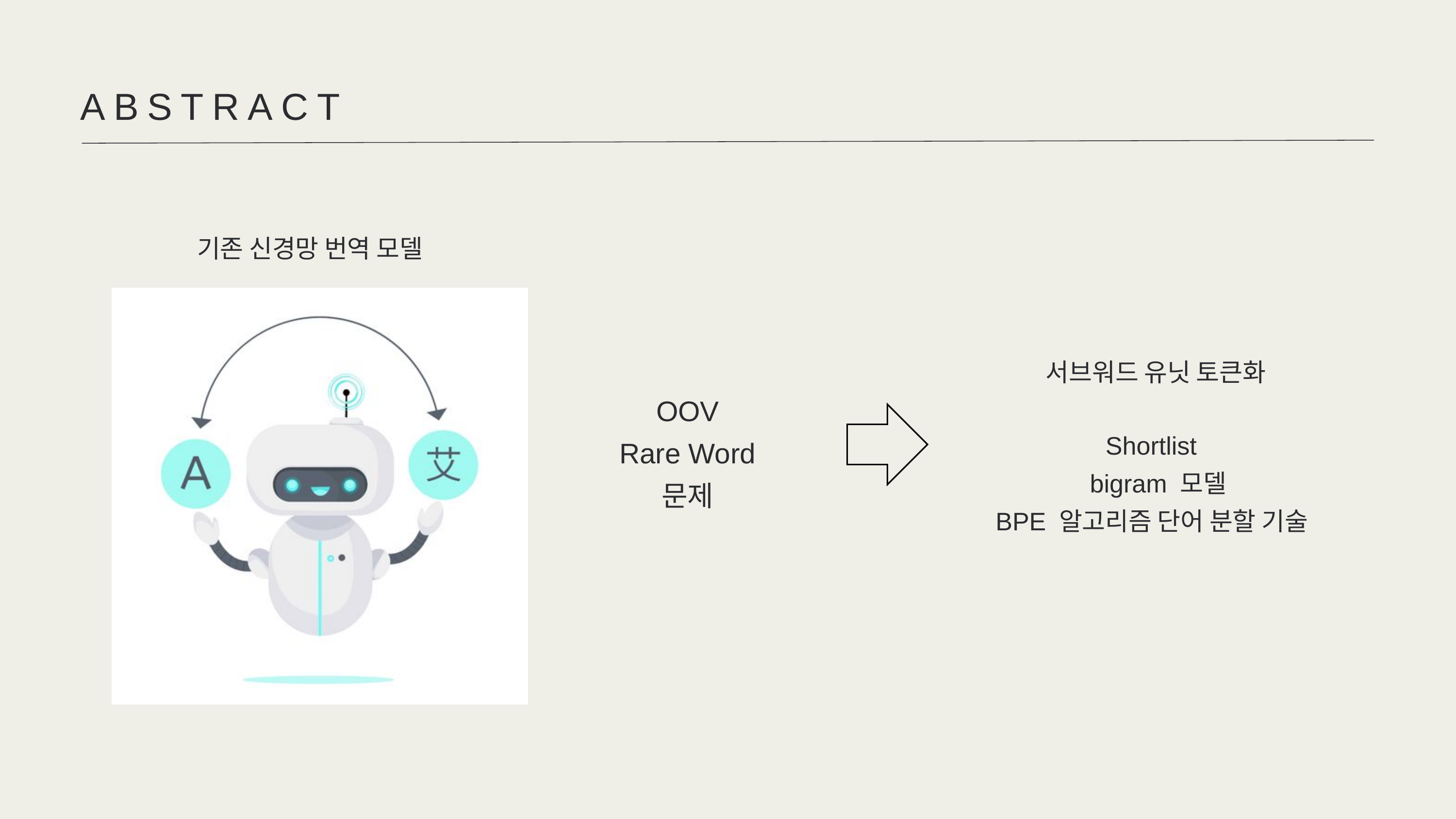

ABSTRACT

기존 신경망 번역 모델

 서브워드 유닛 토큰화
OOV
Rare Word
문제

Shortlist
 bigram 모델
BPE 알고리즘 단어 분할 기술